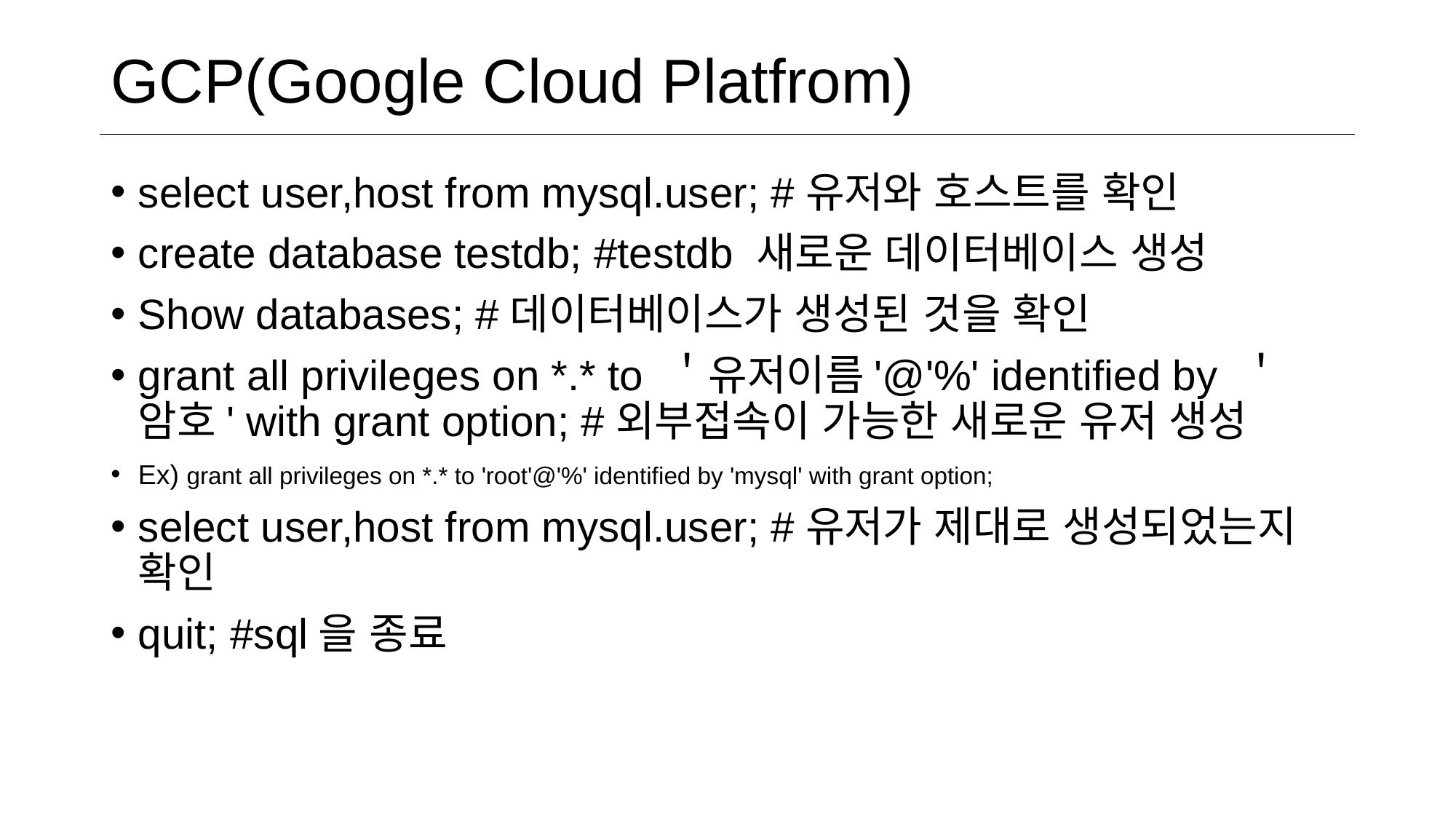

# GCP(Google Cloud Platfrom)
select user,host from mysql.user; #유저와 호스트를 확인
create database testdb; #testdb 새로운 데이터베이스 생성
Show databases; #데이터베이스가 생성된 것을 확인
grant all privileges on *.* to ＇유저이름'@'%' identified by ＇암호' with grant option; #외부접속이 가능한 새로운 유저 생성
Ex) grant all privileges on *.* to 'root'@'%' identified by 'mysql' with grant option;
select user,host from mysql.user; #유저가 제대로 생성되었는지 확인
quit; #sql을 종료